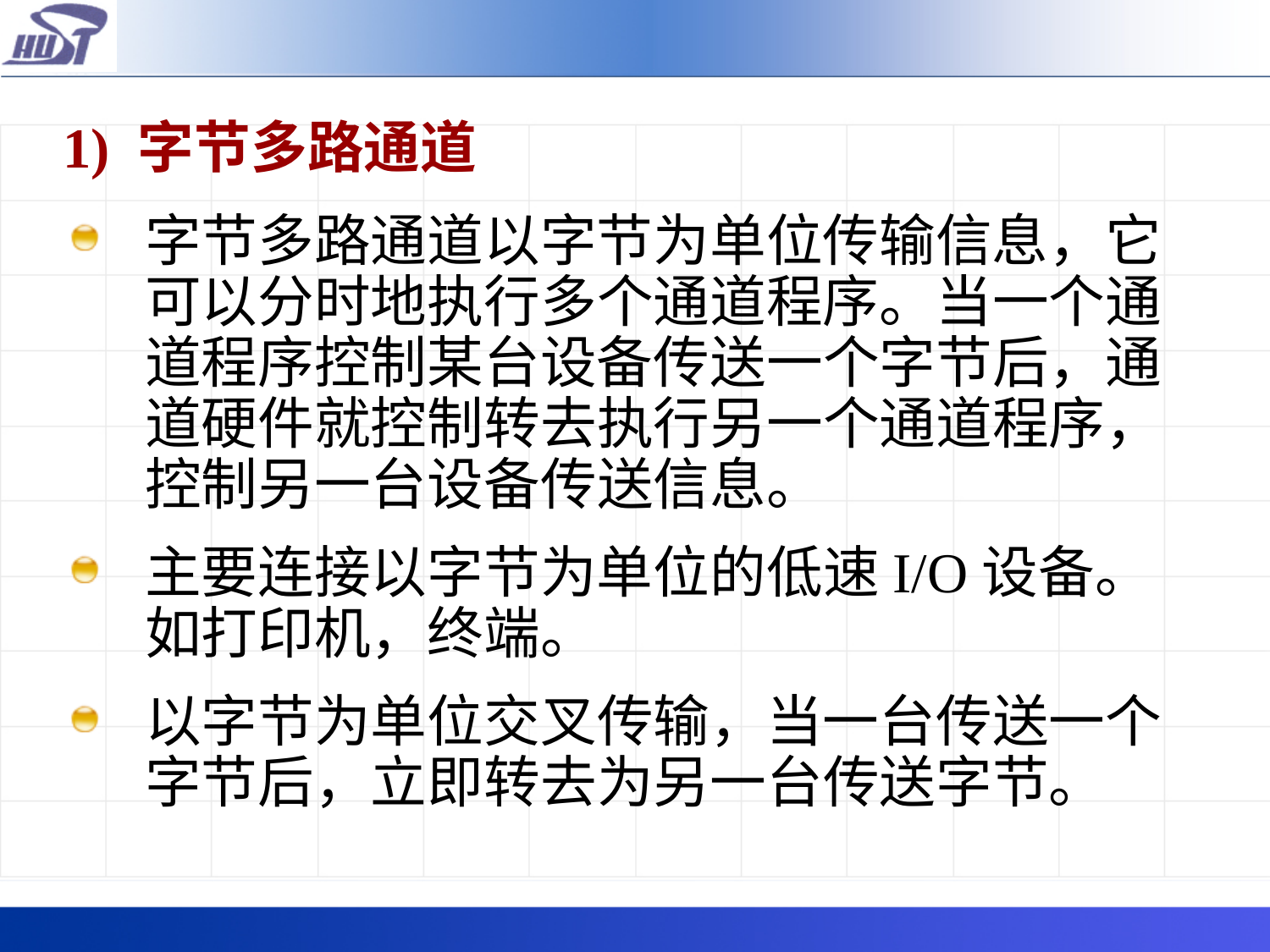

# 1) 字节多路通道
字节多路通道以字节为单位传输信息，它可以分时地执行多个通道程序。当一个通道程序控制某台设备传送一个字节后，通道硬件就控制转去执行另一个通道程序，控制另一台设备传送信息。
主要连接以字节为单位的低速I/O设备。如打印机，终端。
以字节为单位交叉传输，当一台传送一个字节后，立即转去为另一台传送字节。